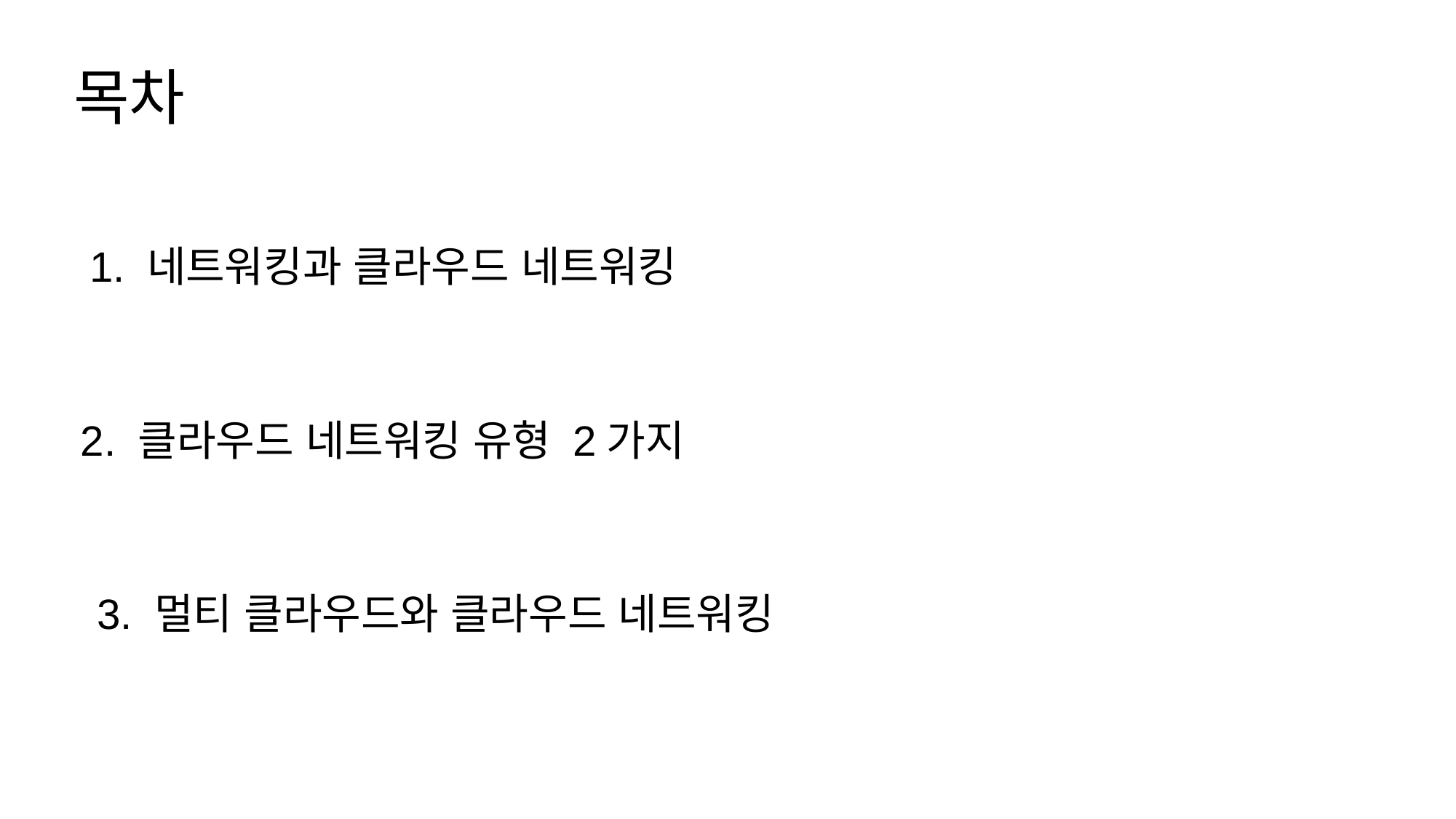

목차
1. 네트워킹과 클라우드 네트워킹
2. 클라우드 네트워킹 유형 2가지
3. 멀티 클라우드와 클라우드 네트워킹